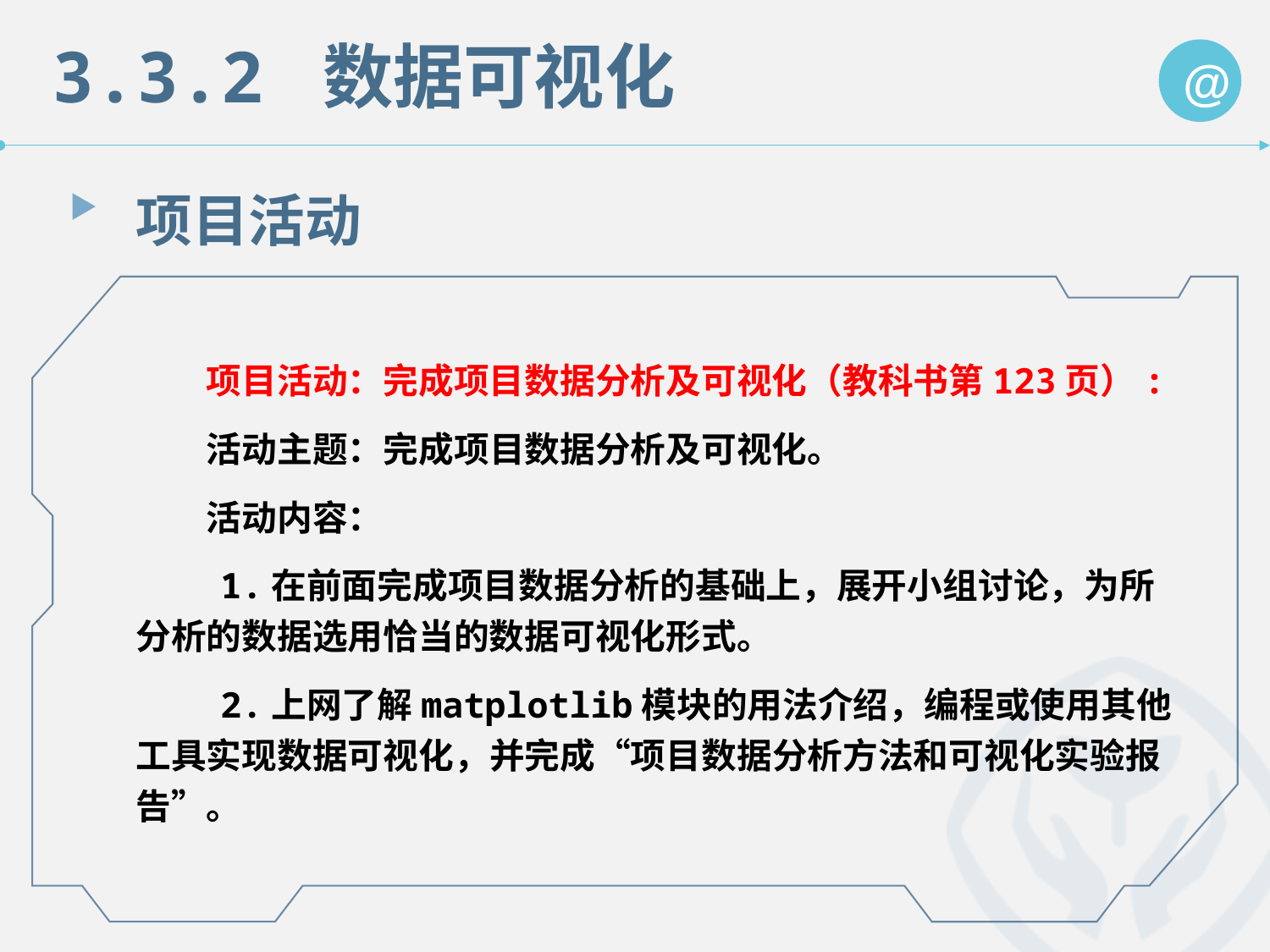

3.3.2 数据可视化
@
项目活动

　　项目活动：完成项目数据分析及可视化（教科书第123页）:
　　活动主题：完成项目数据分析及可视化。
　　活动内容：
    1.在前面完成项目数据分析的基础上，展开小组讨论，为所分析的数据选用恰当的数据可视化形式。
    2.上网了解matplotlib模块的用法介绍，编程或使用其他工具实现数据可视化，并完成“项目数据分析方法和可视化实验报告”。